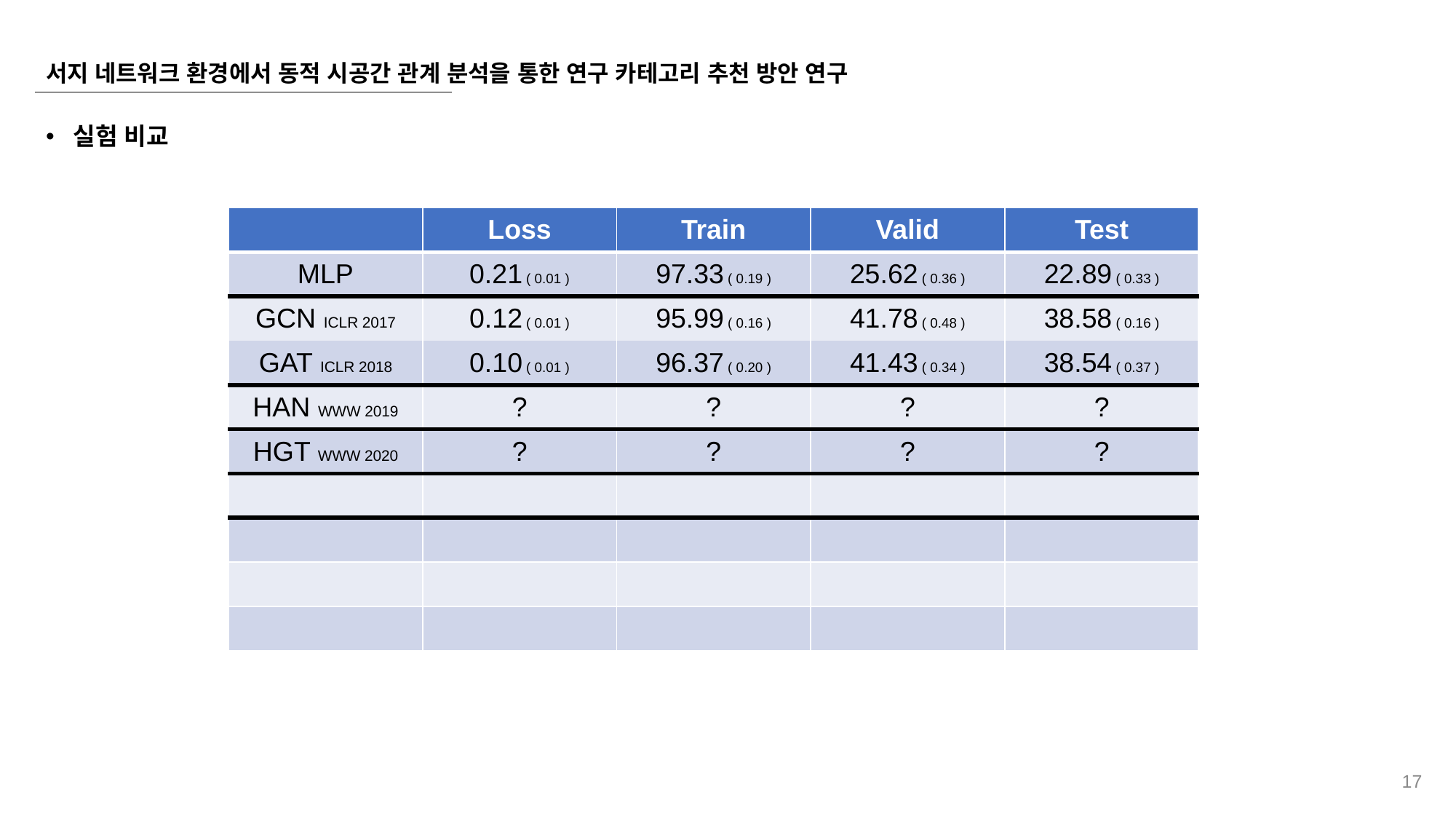

# 서지 네트워크 환경에서 동적 시공간 관계 분석을 통한 연구 카테고리 추천 방안 연구
실험 비교
|  | Loss | Train | Valid | Test |
| --- | --- | --- | --- | --- |
| MLP | 0.21 ( 0.01 ) | 97.33 ( 0.19 ) | 25.62 ( 0.36 ) | 22.89 ( 0.33 ) |
| GCN ICLR 2017 | 0.12 ( 0.01 ) | 95.99 ( 0.16 ) | 41.78 ( 0.48 ) | 38.58 ( 0.16 ) |
| GAT ICLR 2018 | 0.10 ( 0.01 ) | 96.37 ( 0.20 ) | 41.43 ( 0.34 ) | 38.54 ( 0.37 ) |
| HAN WWW 2019 | ? | ? | ? | ? |
| HGT WWW 2020 | ? | ? | ? | ? |
|  |  |  |  |  |
|  |  |  |  |  |
|  |  |  |  |  |
|  |  |  |  |  |
17